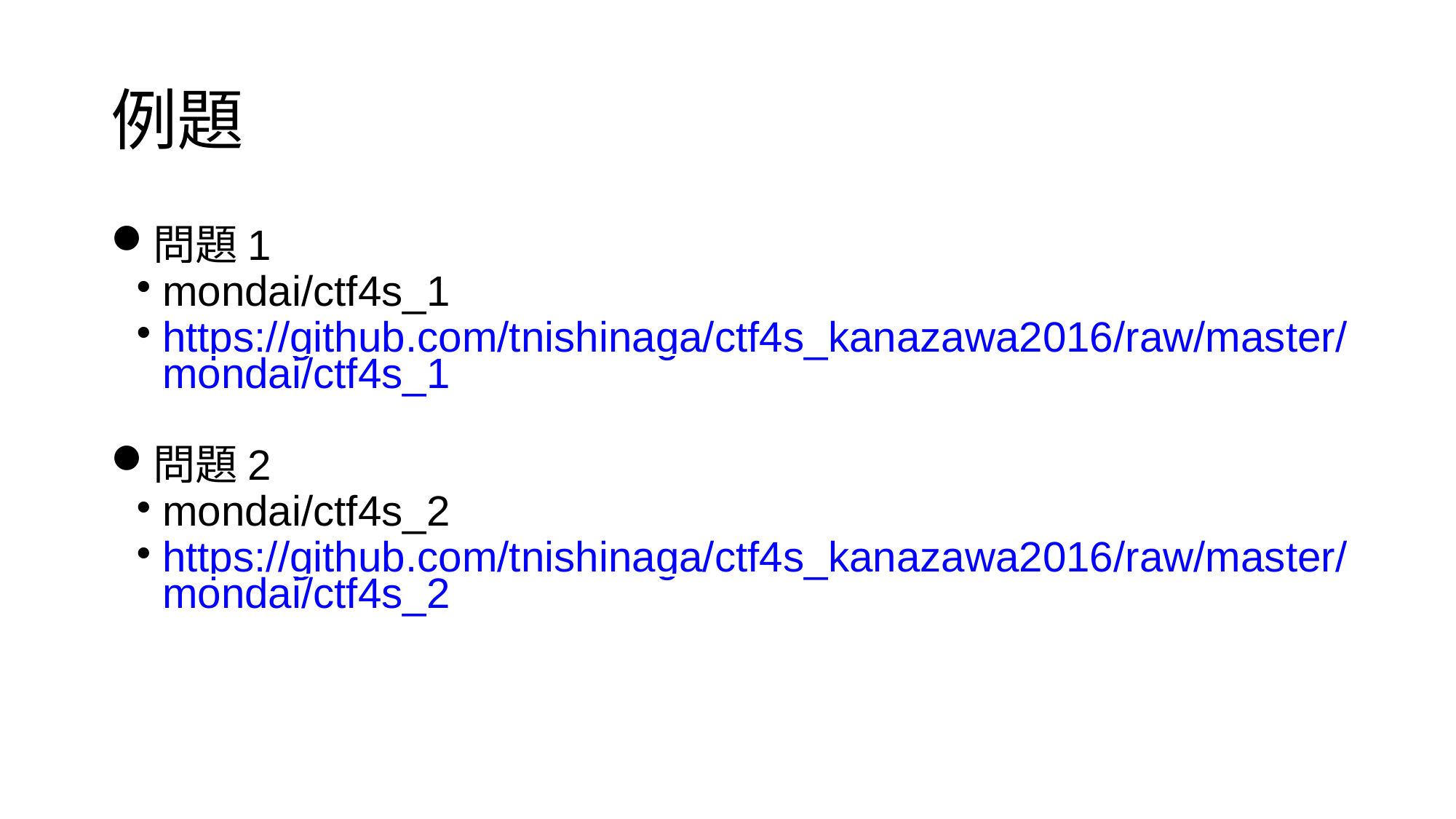

例題
問題1
mondai/ctf4s_1
https://github.com/tnishinaga/ctf4s_kanazawa2016/raw/master/mondai/ctf4s_1

問題2
mondai/ctf4s_2
https://github.com/tnishinaga/ctf4s_kanazawa2016/raw/master/mondai/ctf4s_2